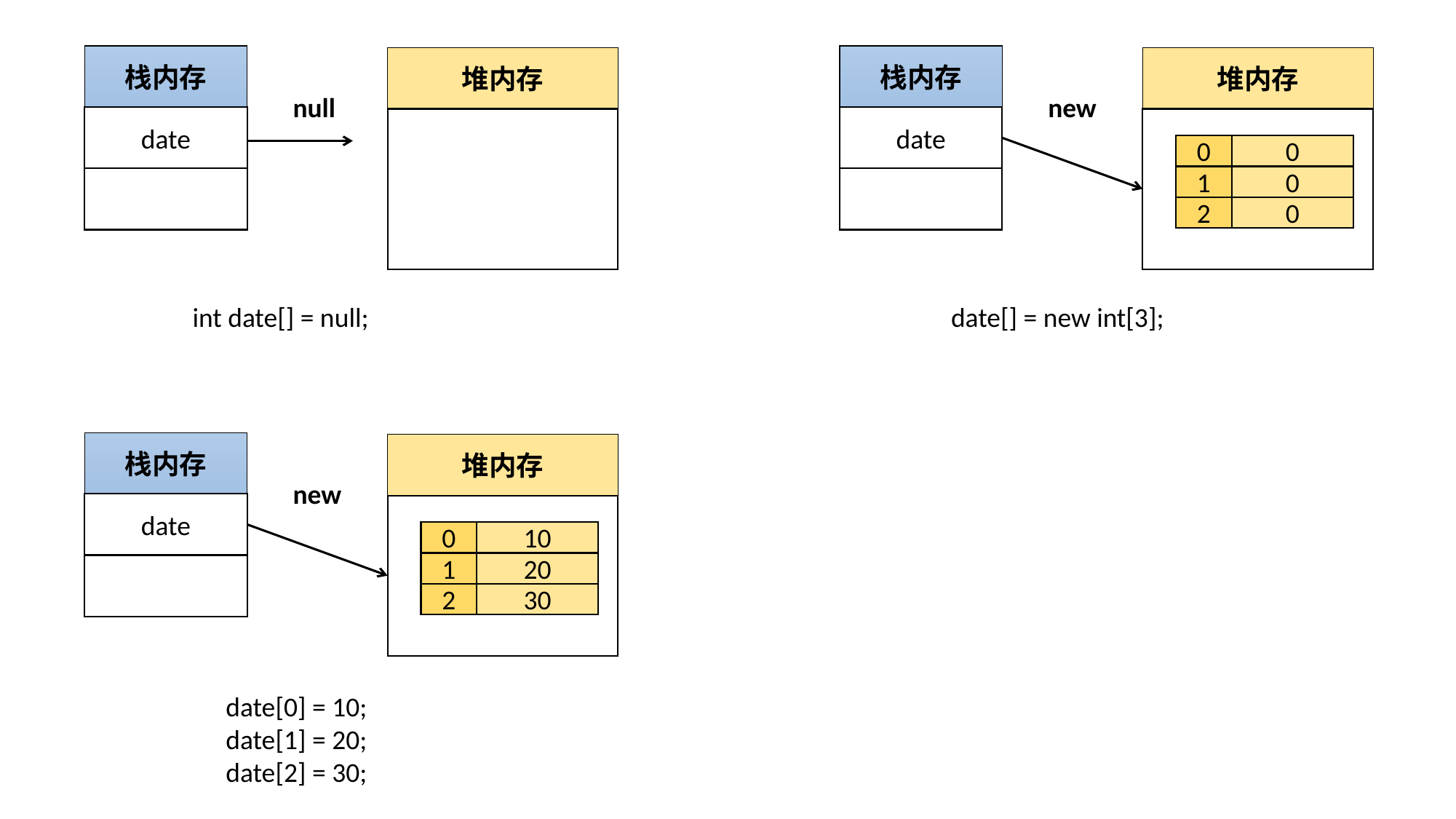

栈内存
栈内存
堆内存
堆内存
null
new
date
date

0
0
1
0

2
0
int date[] = null;
date[] = new int[3];
栈内存
堆内存
new
date

0
10
1
20

2
30
date[0] = 10;
date[1] = 20;
date[2] = 30;